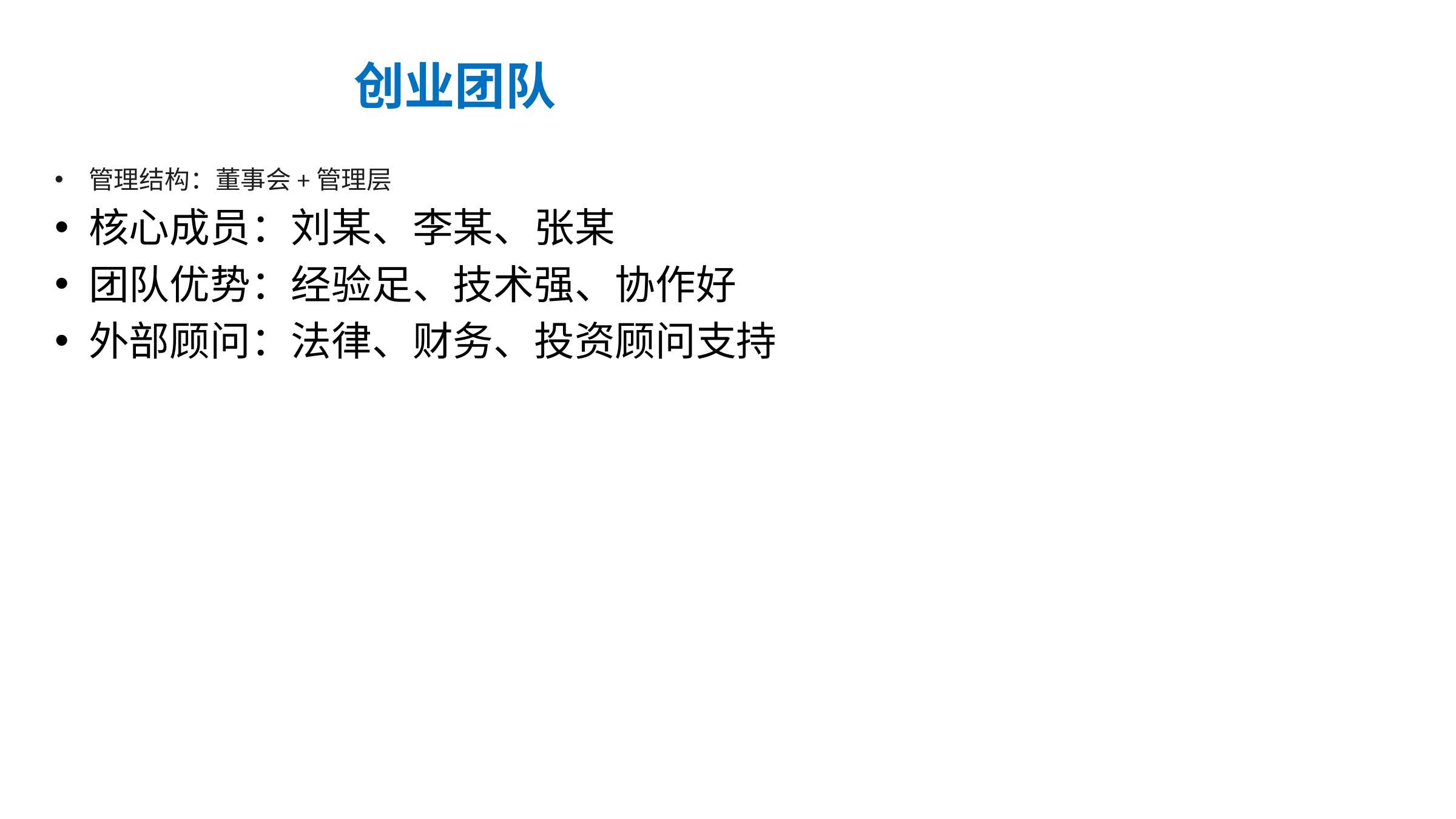

# 创业团队
管理结构：董事会+管理层
核心成员：刘某、李某、张某
团队优势：经验足、技术强、协作好
外部顾问：法律、财务、投资顾问支持